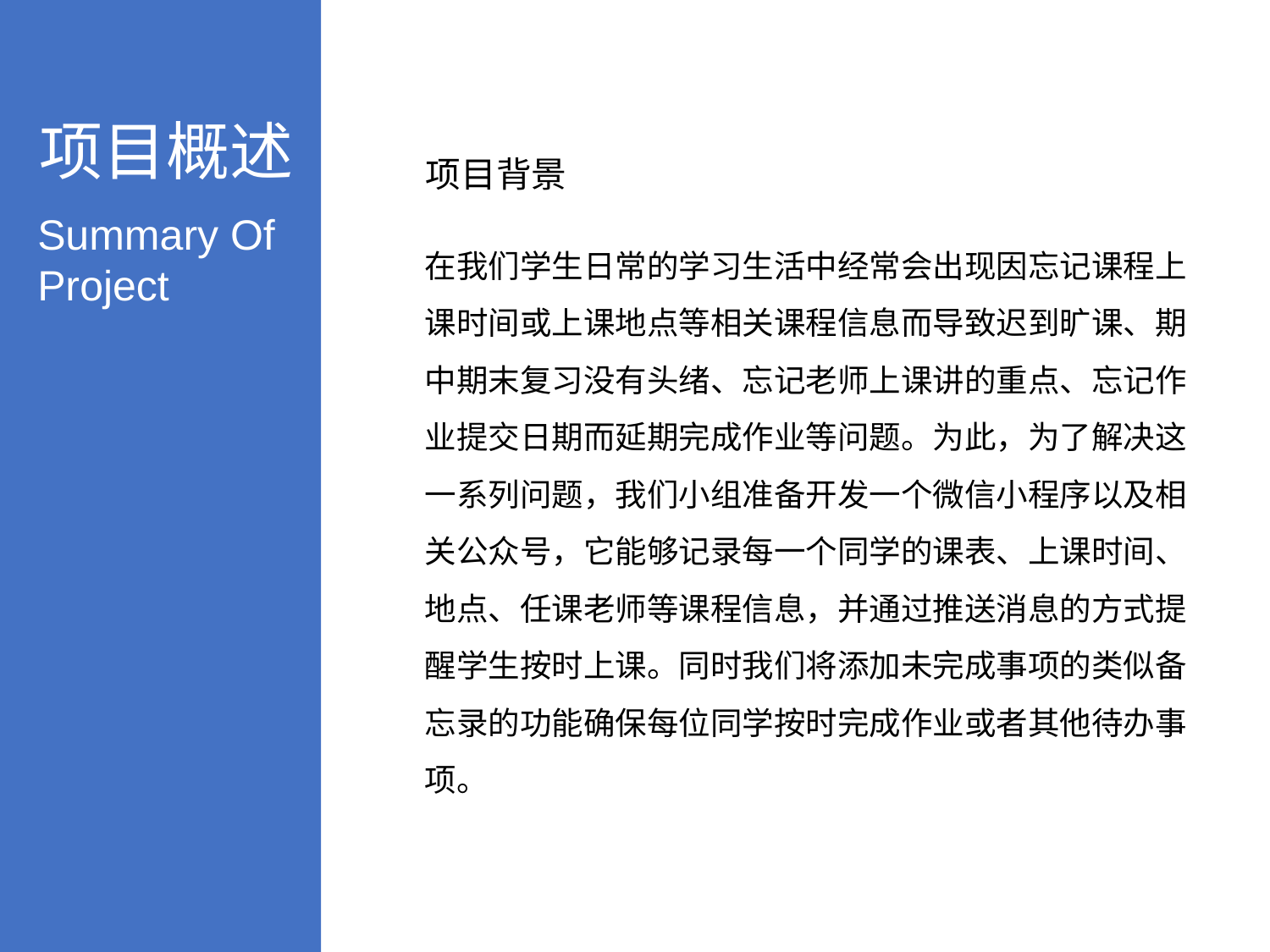

项目概述
Summary Of Project
项目背景
在我们学生日常的学习生活中经常会出现因忘记课程上课时间或上课地点等相关课程信息而导致迟到旷课、期中期末复习没有头绪、忘记老师上课讲的重点、忘记作业提交日期而延期完成作业等问题。为此，为了解决这一系列问题，我们小组准备开发一个微信小程序以及相关公众号，它能够记录每一个同学的课表、上课时间、地点、任课老师等课程信息，并通过推送消息的方式提醒学生按时上课。同时我们将添加未完成事项的类似备忘录的功能确保每位同学按时完成作业或者其他待办事项。